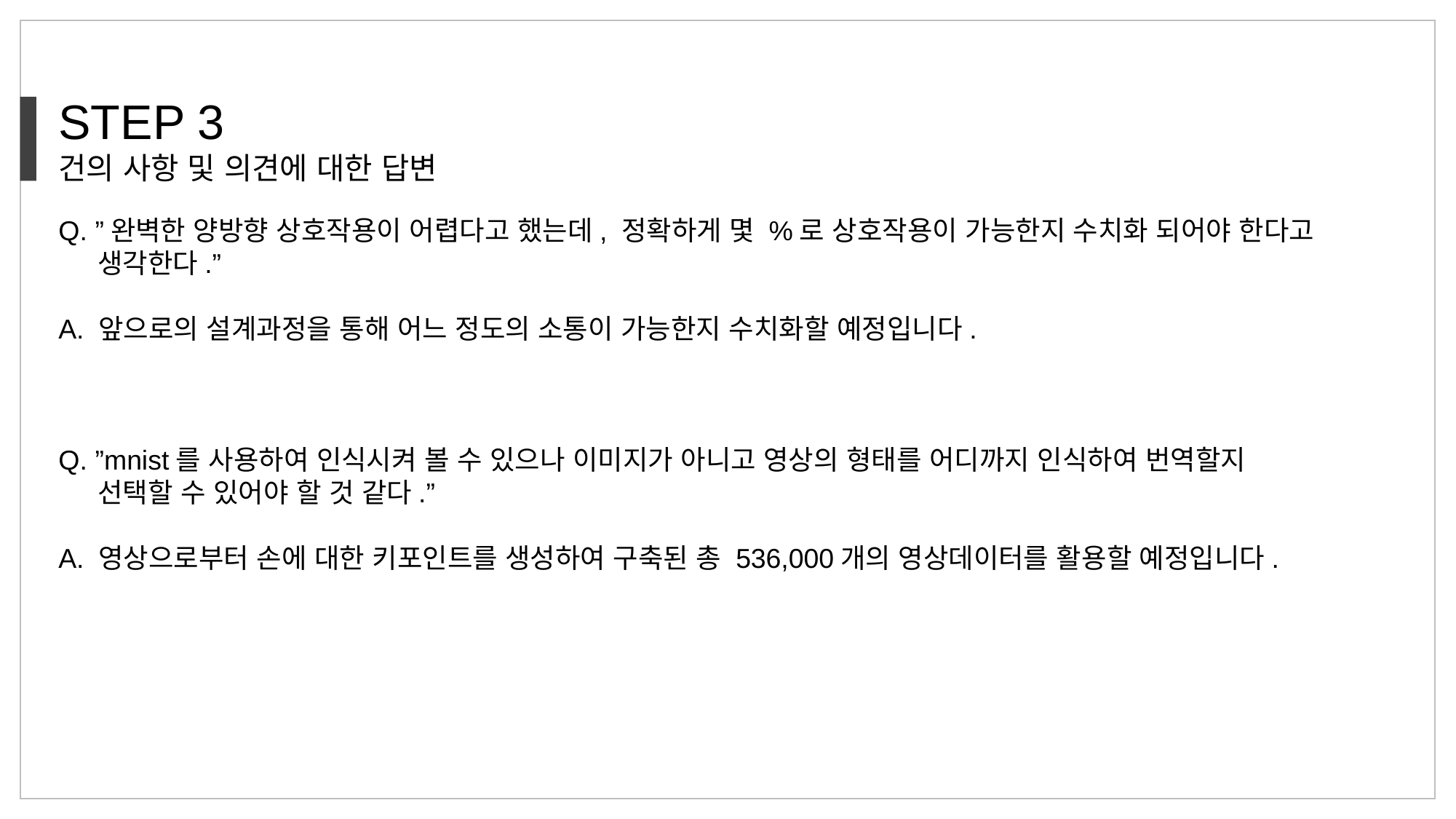

STEP 3
건의 사항 및 의견에 대한 답변

Q. ”완벽한 양방향 상호작용이 어렵다고 했는데, 정확하게 몇 %로 상호작용이 가능한지 수치화 되어야 한다고
     생각한다.”

A. 앞으로의 설계과정을 통해 어느 정도의 소통이 가능한지 수치화할 예정입니다.

Q. ”mnist를 사용하여 인식시켜 볼 수 있으나 이미지가 아니고 영상의 형태를 어디까지 인식하여 번역할지
     선택할 수 있어야 할 것 같다.”

A. 영상으로부터 손에 대한 키포인트를 생성하여 구축된 총 536,000개의 영상데이터를 활용할 예정입니다.